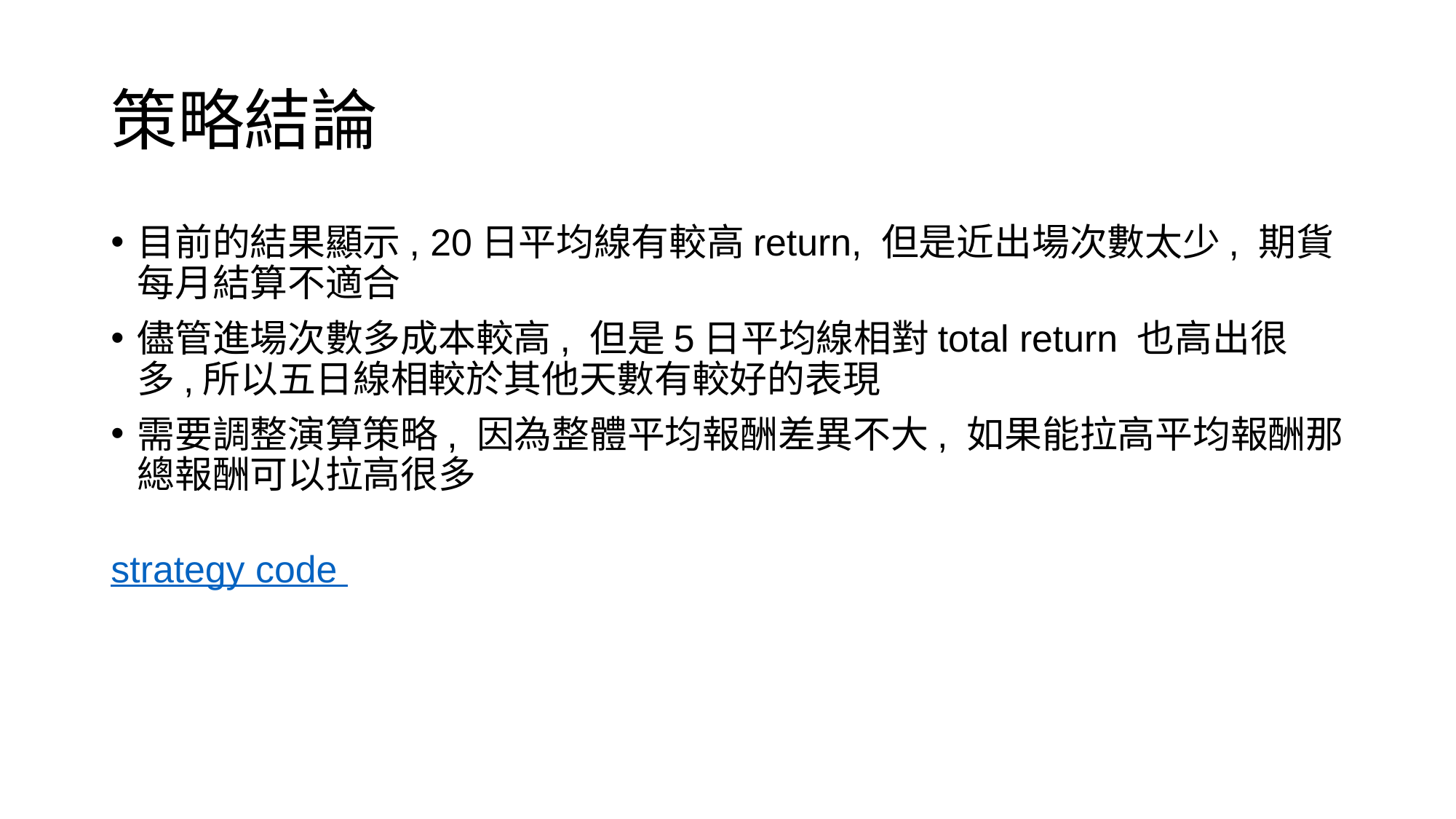

# 策略結論
目前的結果顯示, 20日平均線有較高return, 但是近出場次數太少, 期貨每月結算不適合
儘管進場次數多成本較高, 但是5日平均線相對total return 也高出很多,所以五日線相較於其他天數有較好的表現
需要調整演算策略, 因為整體平均報酬差異不大, 如果能拉高平均報酬那總報酬可以拉高很多

strategy code